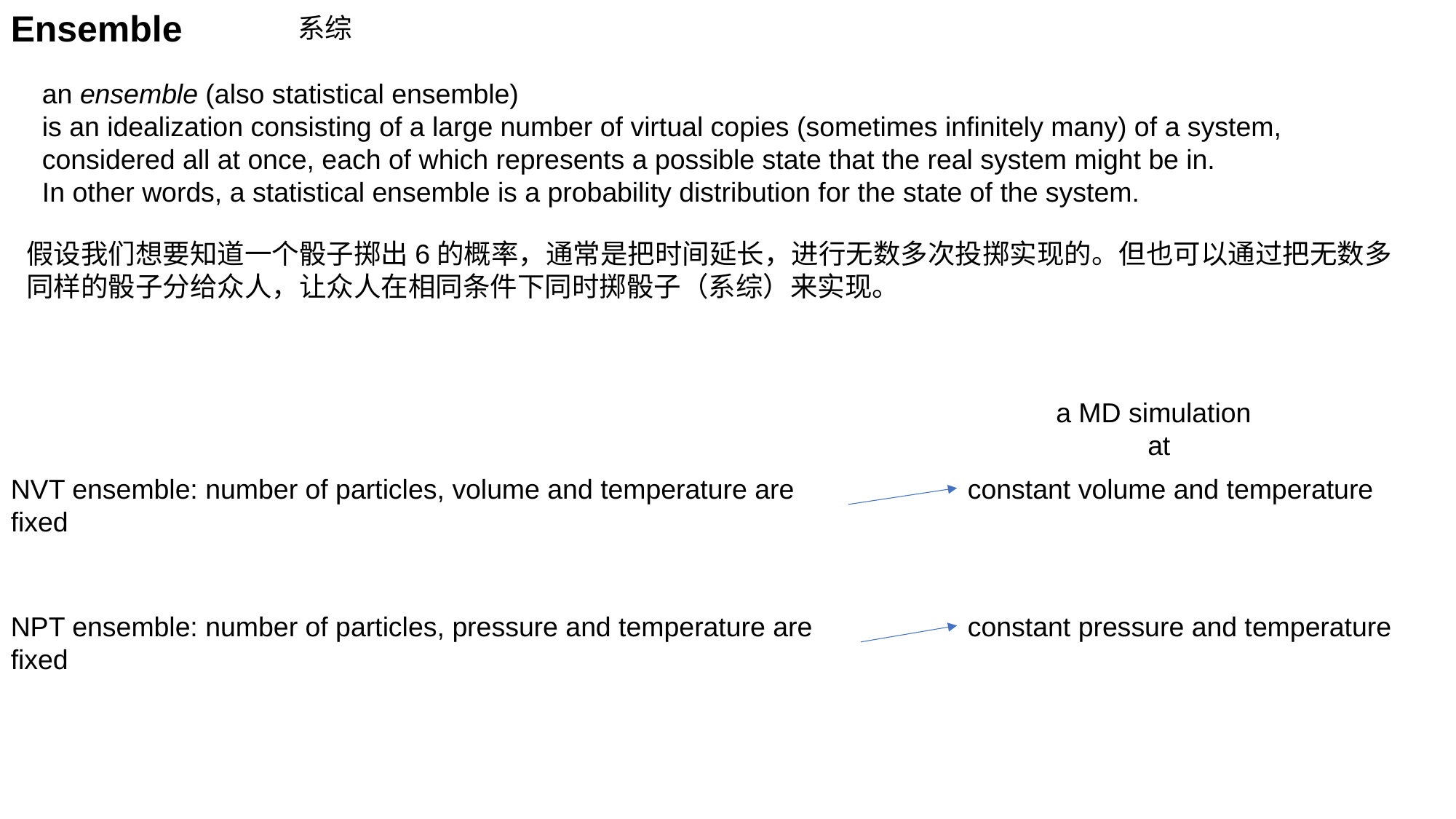

Ensemble
系综
an ensemble (also statistical ensemble)
is an idealization consisting of a large number of virtual copies (sometimes infinitely many) of a system, considered all at once, each of which represents a possible state that the real system might be in.
In other words, a statistical ensemble is a probability distribution for the state of the system.
假设我们想要知道一个骰子掷出6的概率，通常是把时间延长，进行无数多次投掷实现的。但也可以通过把无数多同样的骰子分给众人，让众人在相同条件下同时掷骰子（系综）来实现。
a MD simulation
            at
NVT ensemble: number of particles, volume and temperature are fixed
constant volume and temperature
NPT ensemble: number of particles, pressure and temperature are fixed
constant pressure and temperature